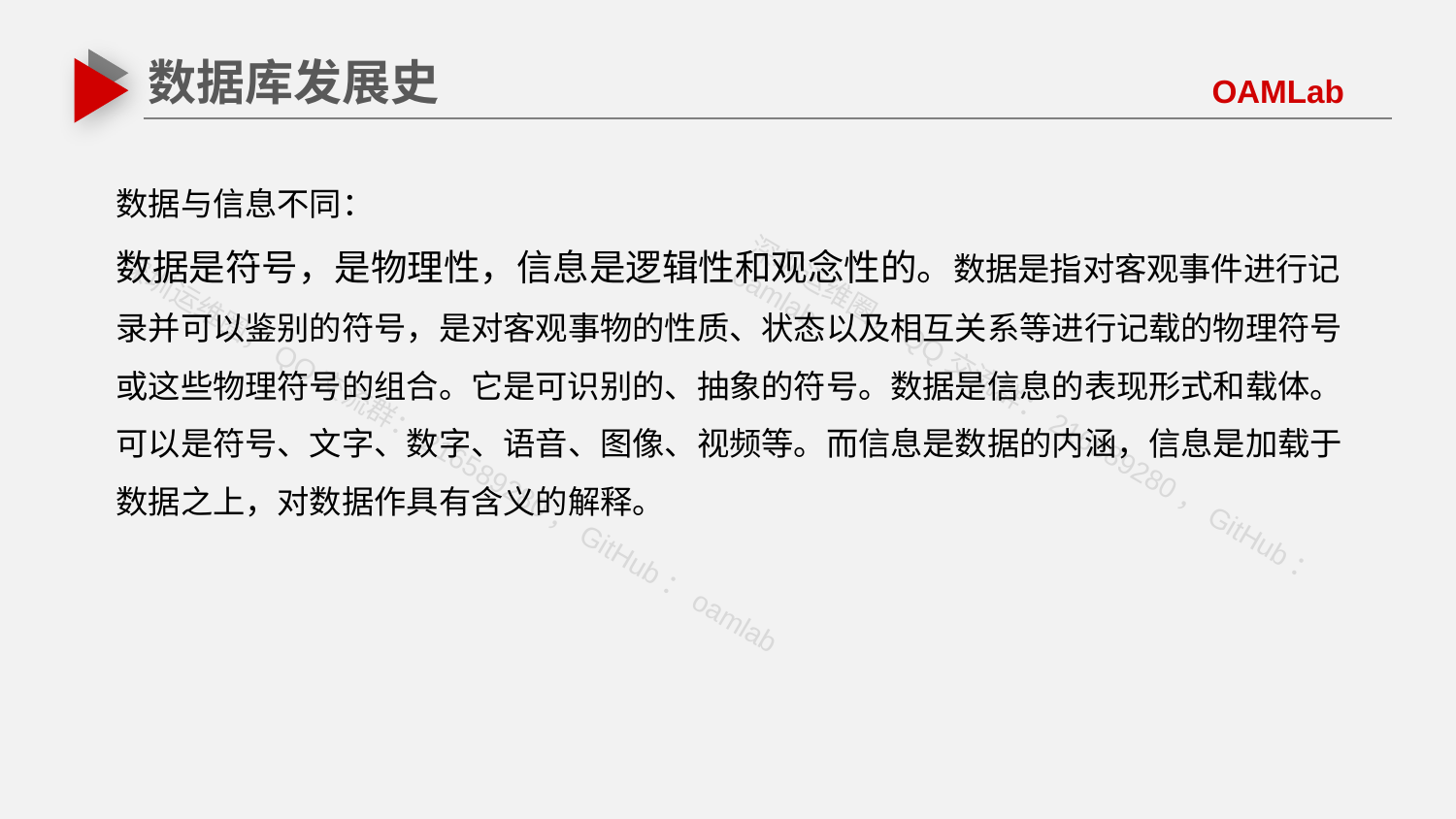

数据库发展史
数据与信息不同：
数据是符号，是物理性，信息是逻辑性和观念性的。数据是指对客观事件进行记录并可以鉴别的符号，是对客观事物的性质、状态以及相互关系等进行记载的物理符号或这些物理符号的组合。它是可识别的、抽象的符号。数据是信息的表现形式和载体。可以是符号、文字、数字、语音、图像、视频等。而信息是数据的内涵，信息是加载于数据之上，对数据作具有含义的解释。